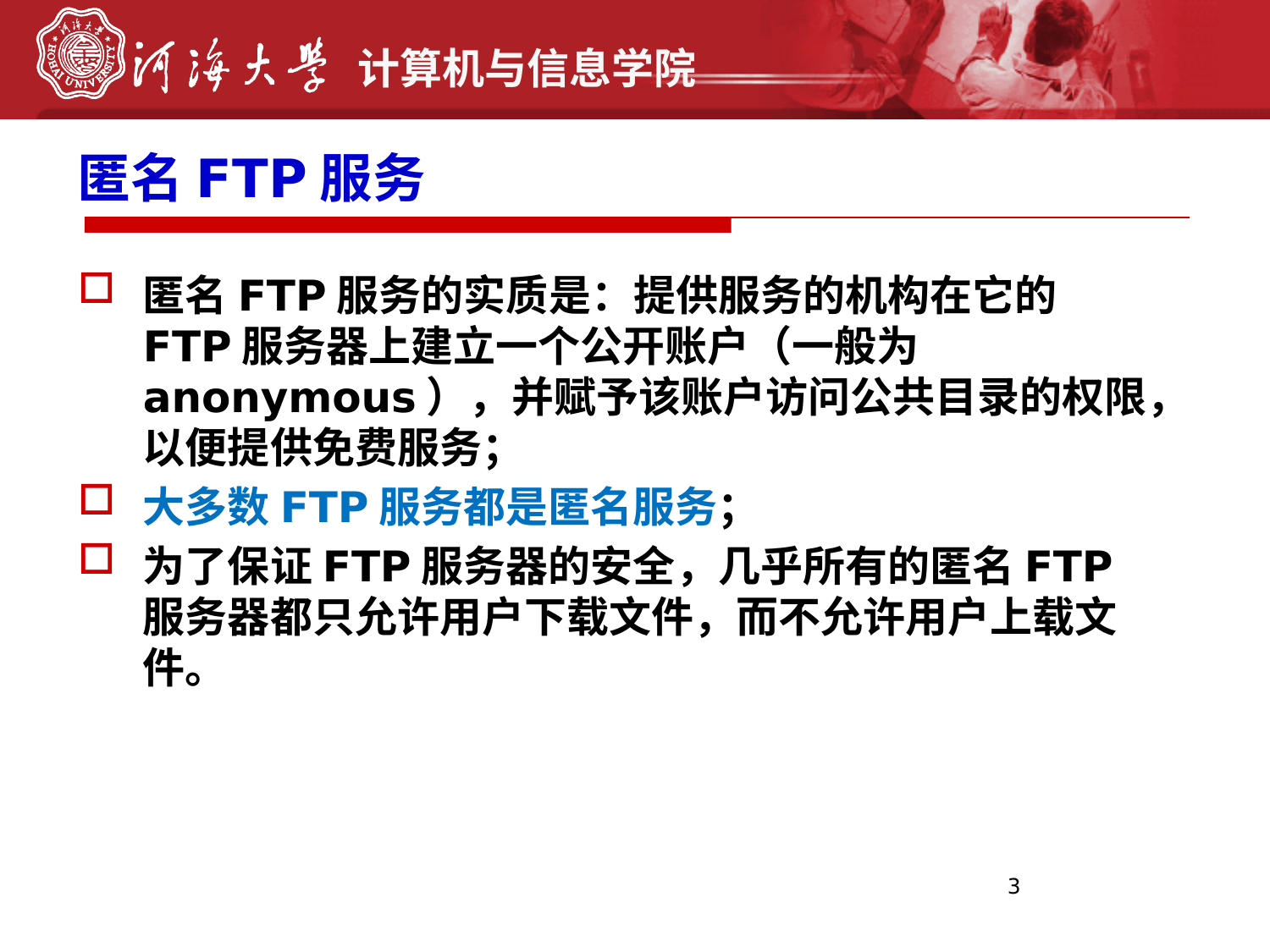

匿名FTP服务

匿名FTP服务的实质是：提供服务的机构在它的FTP服务器上建立一个公开账户（一般为anonymous），并赋予该账户访问公共目录的权限，以便提供免费服务；
大多数FTP服务都是匿名服务；
为了保证FTP服务器的安全，几乎所有的匿名FTP服务器都只允许用户下载文件，而不允许用户上载文件。
3